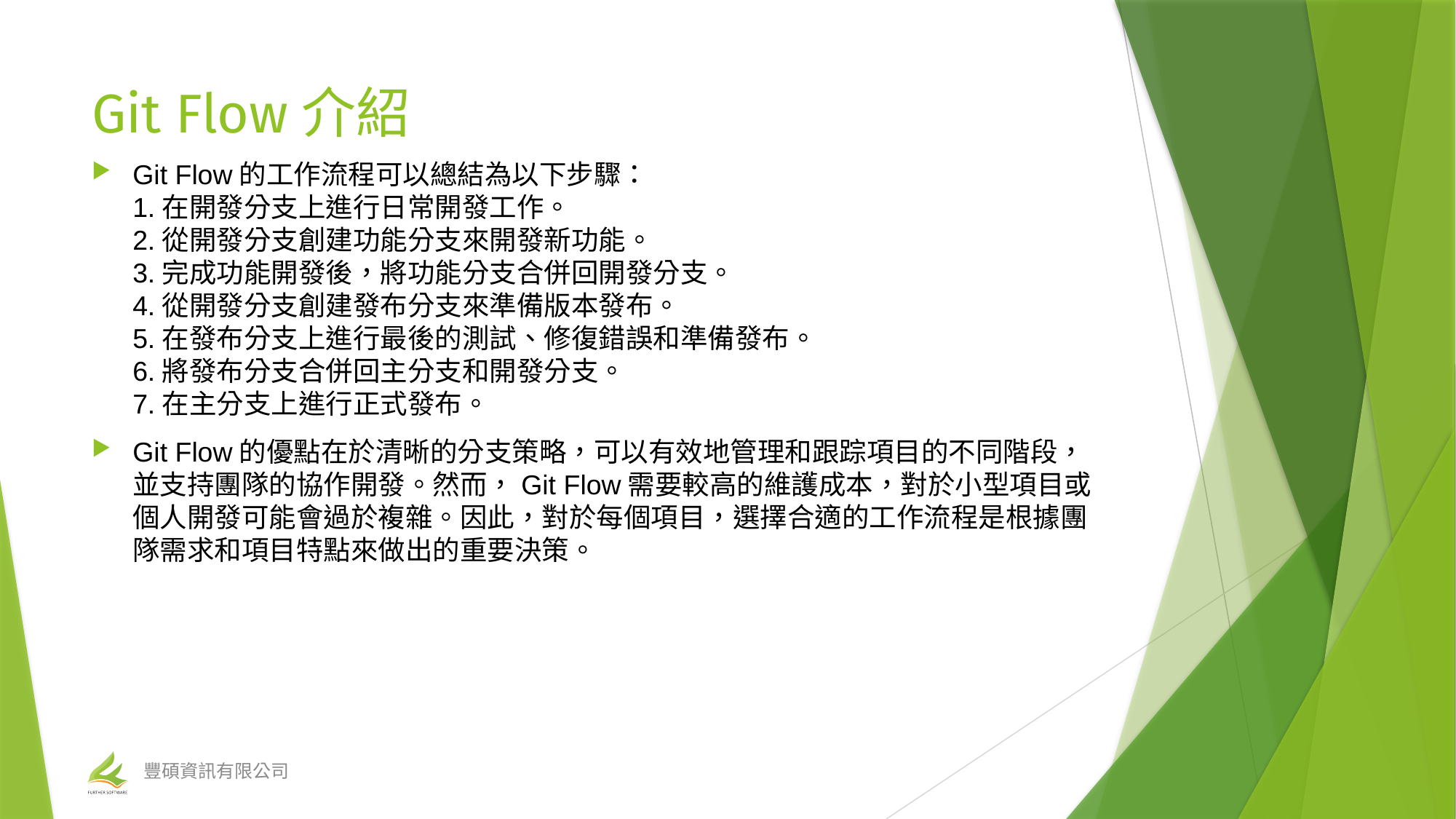

# Git Flow介紹
Git Flow的工作流程可以總結為以下步驟：
1.在開發分支上進行日常開發工作。
2.從開發分支創建功能分支來開發新功能。
3.完成功能開發後，將功能分支合併回開發分支。
4.從開發分支創建發布分支來準備版本發布。
5.在發布分支上進行最後的測試、修復錯誤和準備發布。
6.將發布分支合併回主分支和開發分支。
7.在主分支上進行正式發布。
Git Flow的優點在於清晰的分支策略，可以有效地管理和跟踪項目的不同階段，並支持團隊的協作開發。然而，Git Flow需要較高的維護成本，對於小型項目或個人開發可能會過於複雜。因此，對於每個項目，選擇合適的工作流程是根據團隊需求和項目特點來做出的重要決策。
豐碩資訊有限公司